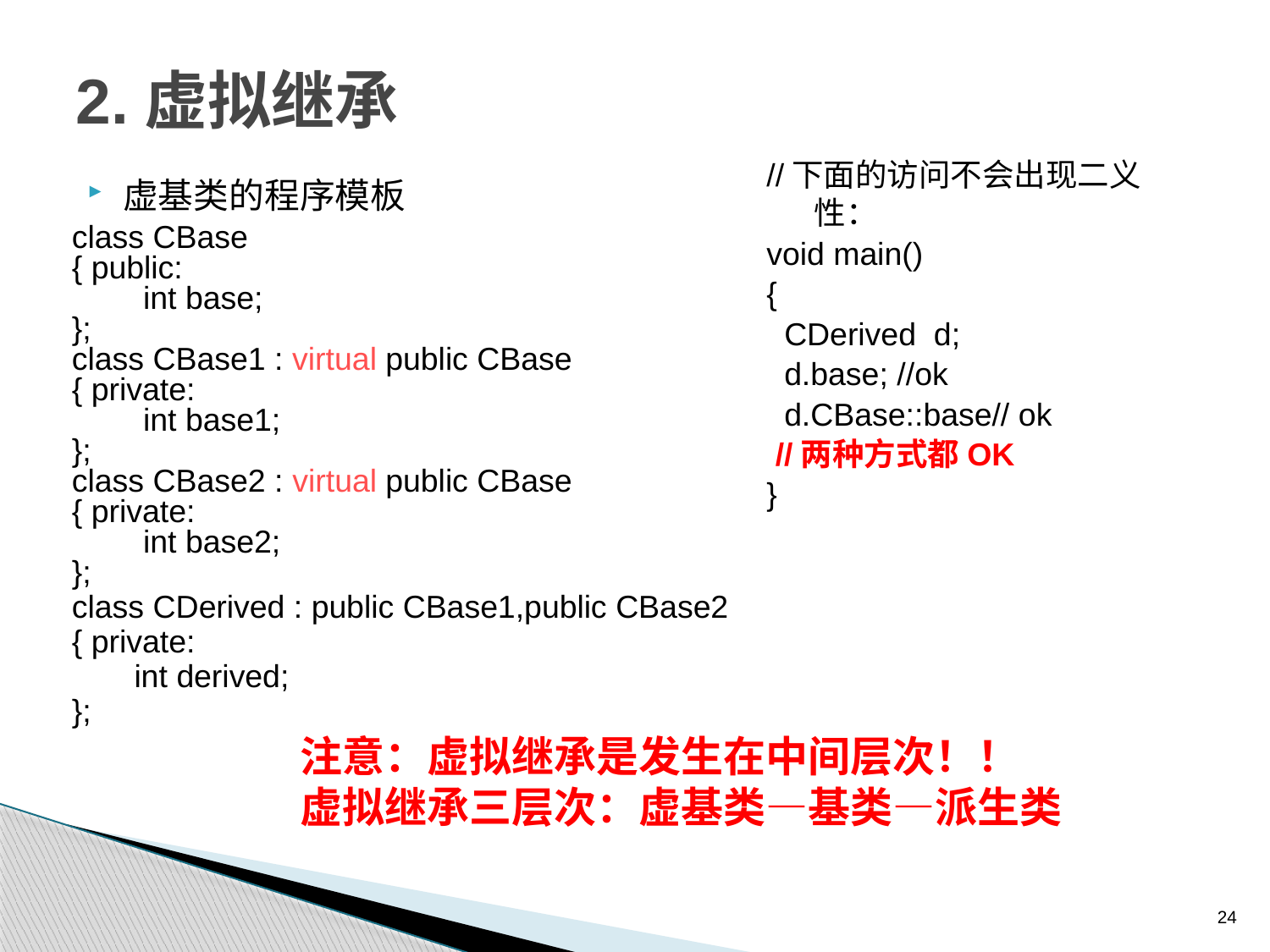

# 2.虚拟继承
//下面的访问不会出现二义性：
void main()
{
  CDerived  d;
  d.base; //ok
  d.CBase::base// ok
 //两种方式都OK
}
虚基类的程序模板

class CBase
{ public:
        int base;
};
class CBase1 : virtual public CBase
{ private:
        int base1;
};
class CBase2 : virtual public CBase
{ private:
        int base2;
};
class CDerived : public CBase1,public CBase2
{ private:
       int derived;
};
注意：虚拟继承是发生在中间层次！！
虚拟继承三层次：虚基类—基类—派生类
24